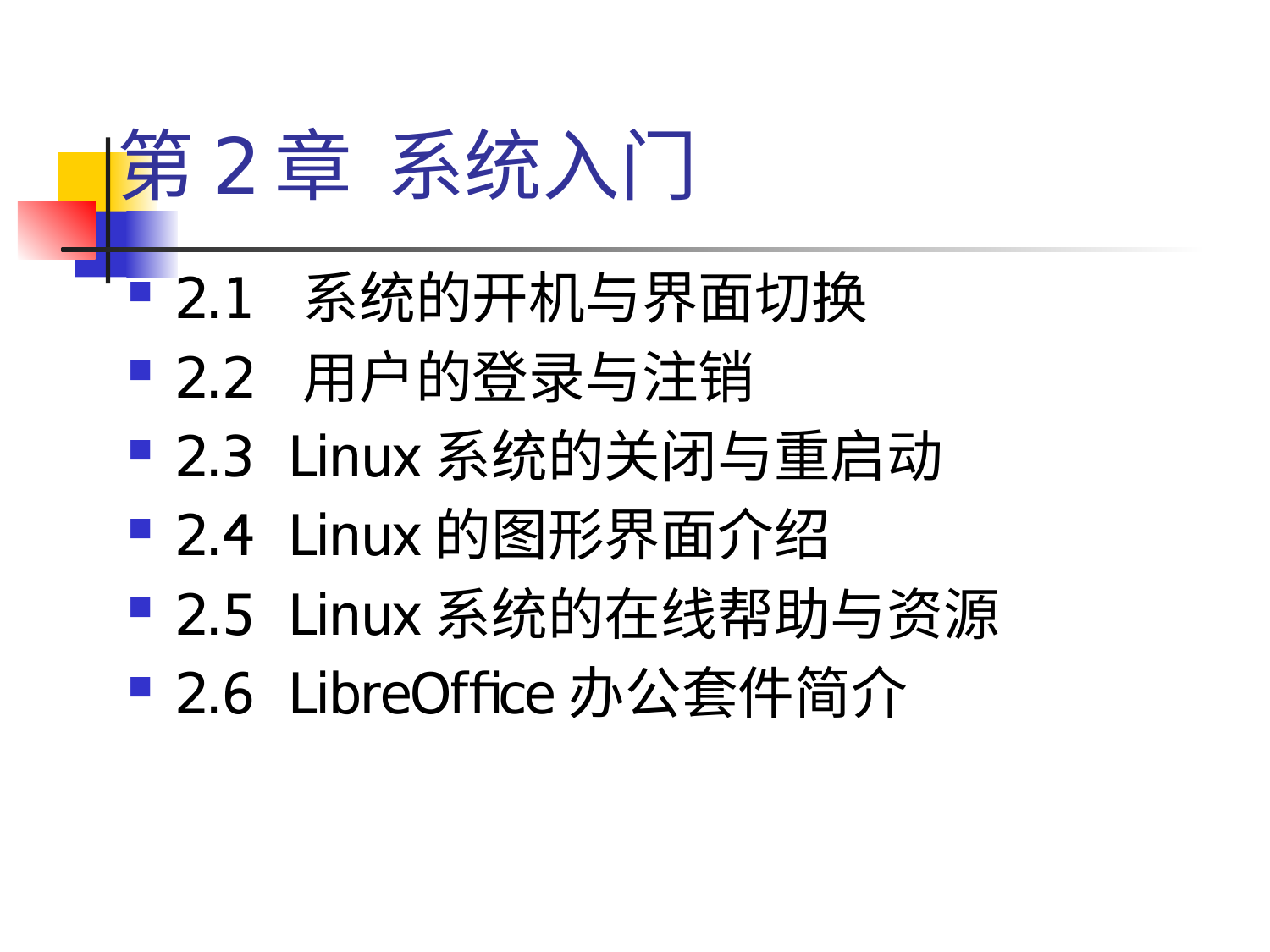

# 第2章  系统入门
2.1  系统的开机与界面切换
2.2  用户的登录与注销
2.3  Linux系统的关闭与重启动
2.4  Linux的图形界面介绍
2.5  Linux系统的在线帮助与资源
2.6  LibreOffice办公套件简介